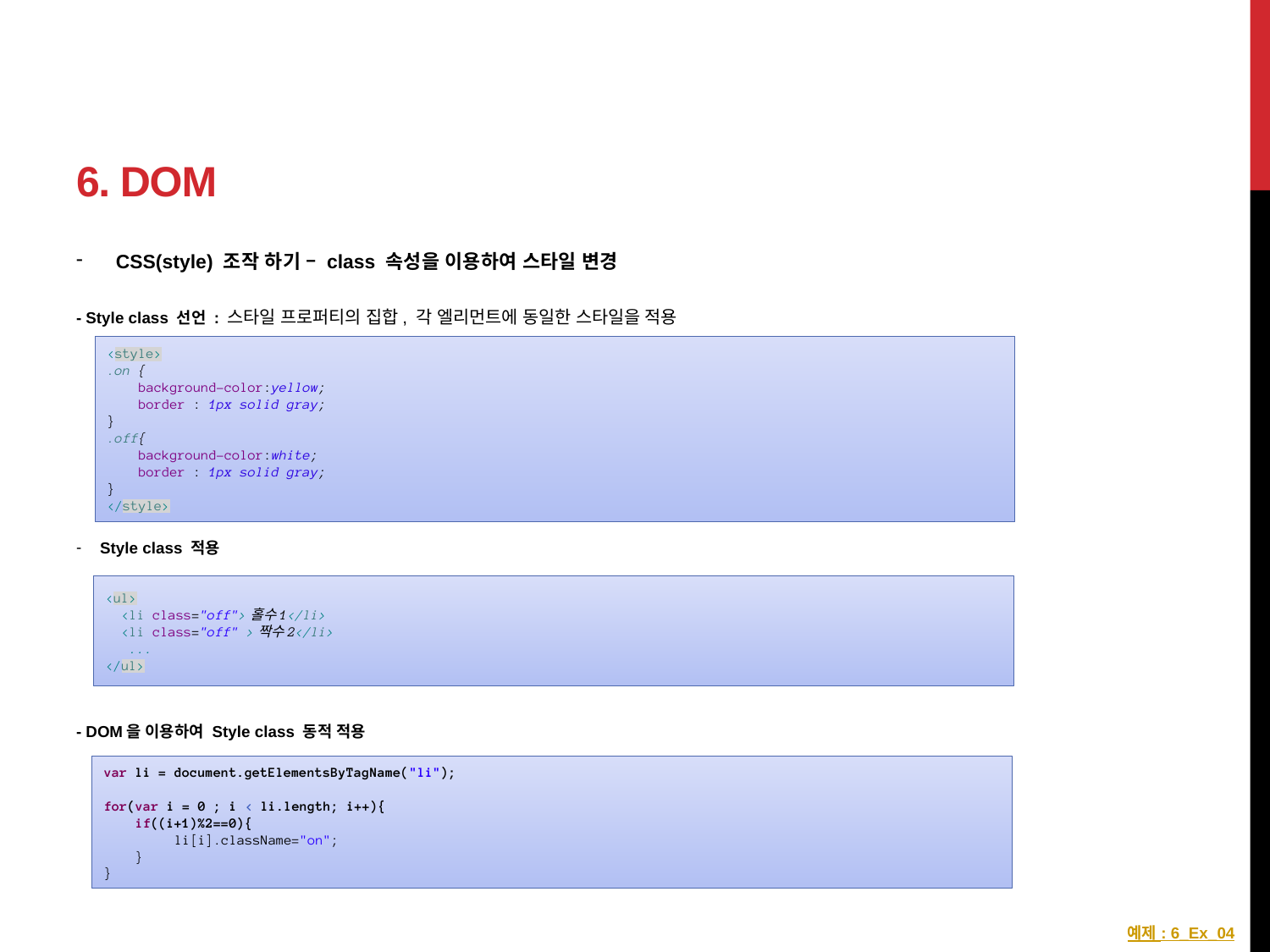

# 6. DOM
CSS(style) 조작 하기 – class 속성을 이용하여 스타일 변경
- Style class 선언 : 스타일 프로퍼티의 집합, 각 엘리먼트에 동일한 스타일을 적용

Style class 적용

- DOM을 이용하여 Style class 동적 적용

<style>
.on {
    background-color:yellow;
    border : 1px solid gray;
}
.off{
    background-color:white;
    border : 1px solid gray;
}
</style>
<ul>
  <li class="off">홀수1</li>
  <li class="off" >짝수2</li>
   ...
</ul>
var li = document.getElementsByTagName("li");

for(var i = 0 ; i < li.length; i++){
    if((i+1)%2==0){
         li[i].className="on";
    }
}
예제 : 6_Ex_04